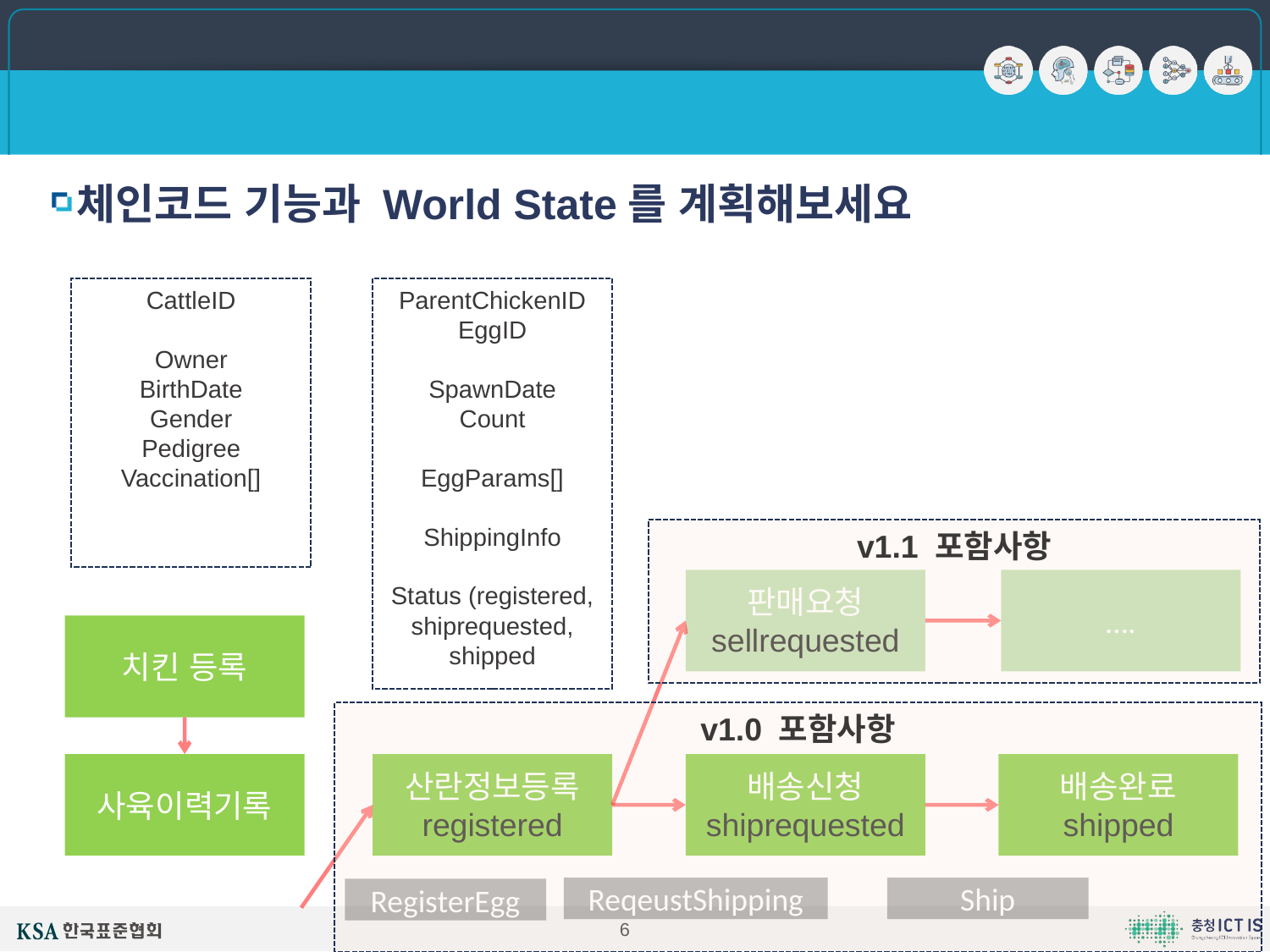

1. 웹프로젝트 템플릿으로 배우는 프로젝트 기획 및 설계
# 심플 체인코드 설계서
체인코드 기능과 World State를 계획해보세요
CattleID

Owner
BirthDate
Gender
Pedigree
Vaccination[]
ParentChickenID
EggID

SpawnDate
Count

EggParams[]

ShippingInfo

Status (registered, shiprequested, shipped

v1.1 포함사항
판매요청
sellrequested
….
치킨 등록
v1.0 포함사항
사육이력기록
산란정보등록
registered
배송신청
shiprequested
배송완료
shipped
ReqeustShipping
Ship
RegisterEgg